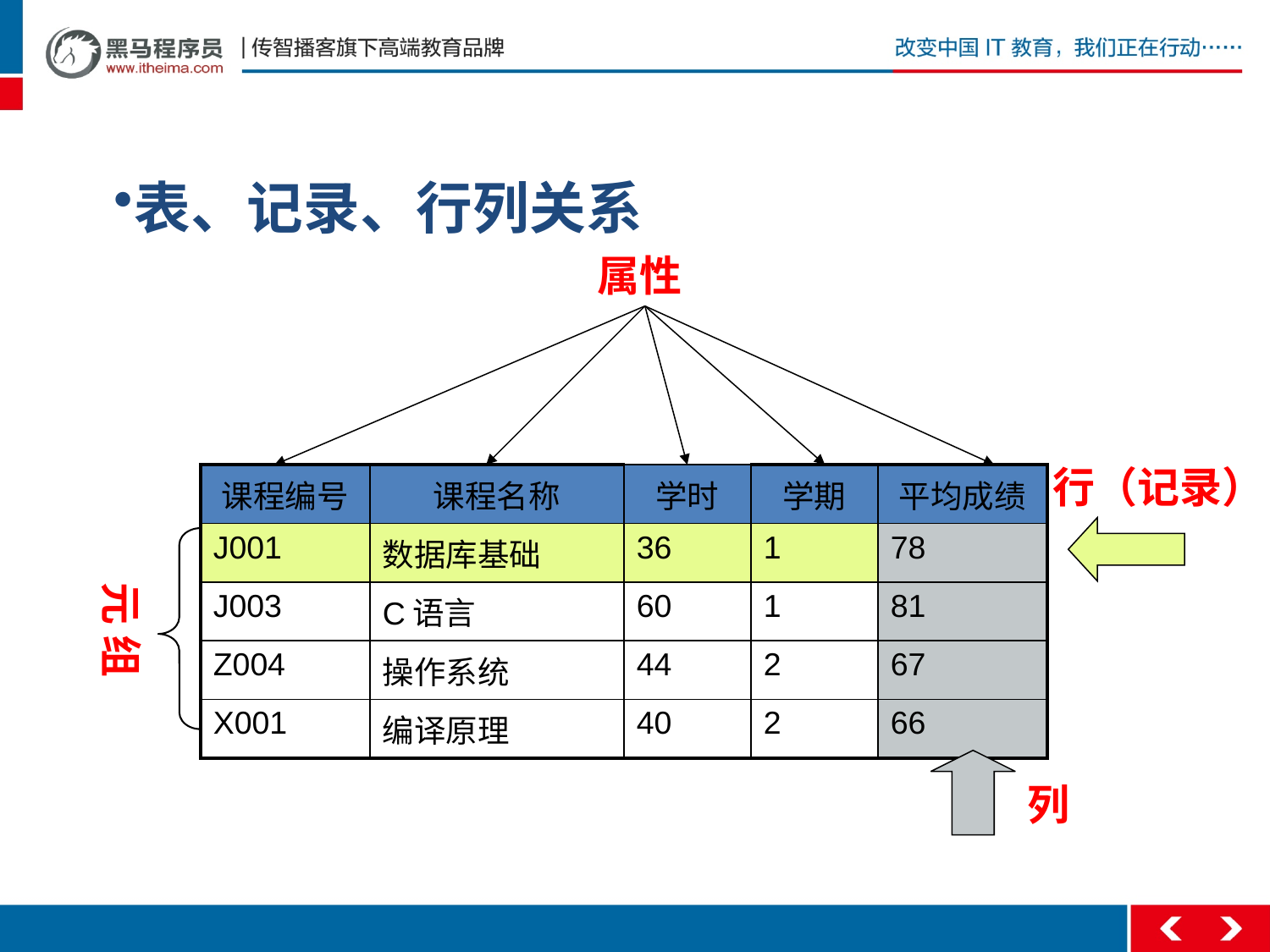

表、记录、行列关系
属性

行（记录）

| 课程编号 | 课程名称 | 学时 | 学期 | 平均成绩 |
| --- | --- | --- | --- | --- |
| J001 | 数据库基础 | 36 | 1 | 78 |
| J003 | C语言 | 60 | 1 | 81 |
| Z004 | 操作系统 | 44 | 2 | 67 |
| X001 | 编译原理 | 40 | 2 | 66 |

元 组

列